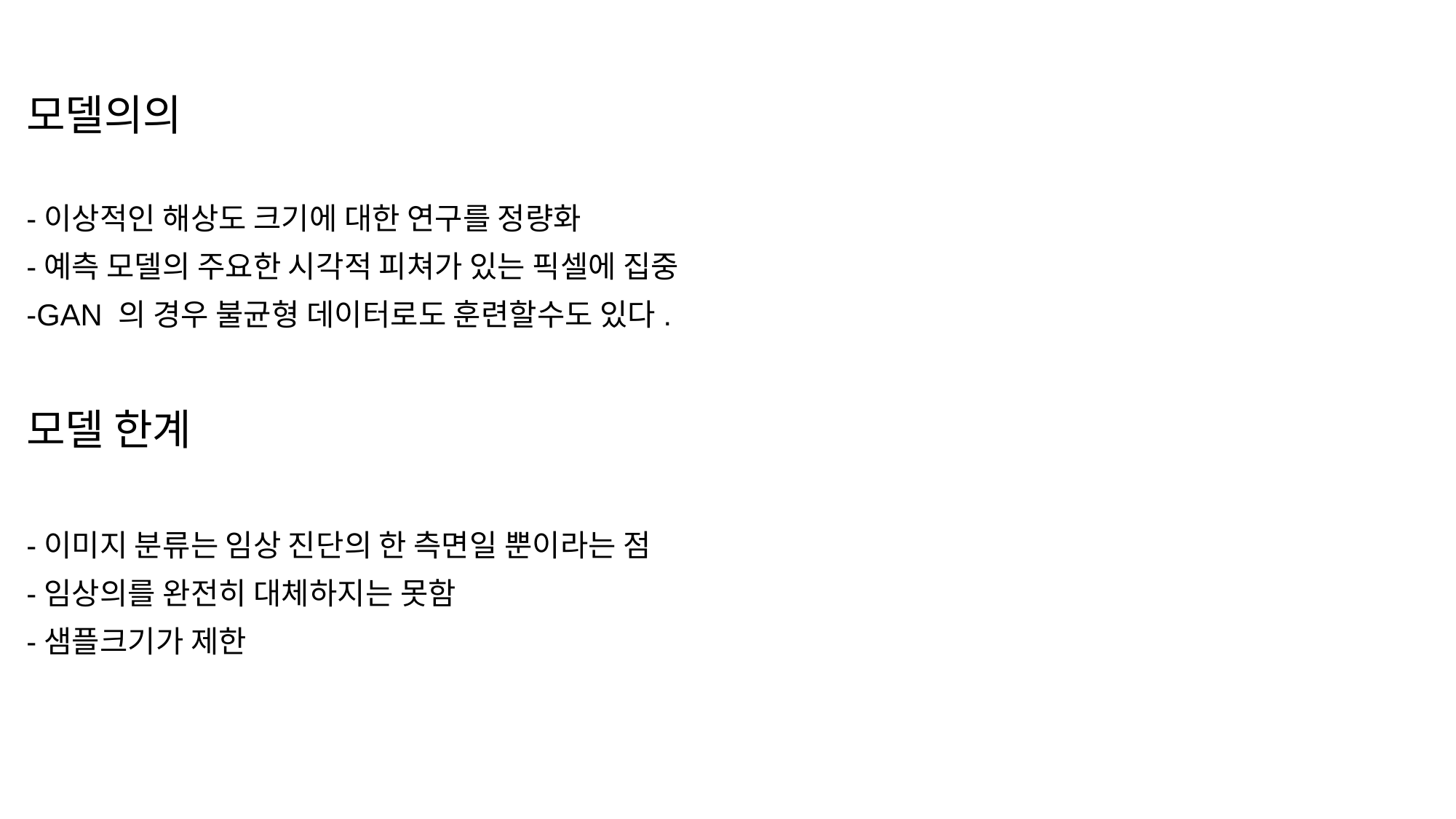

모델의의

-이상적인 해상도 크기에 대한 연구를 정량화
-예측 모델의 주요한 시각적 피쳐가 있는 픽셀에 집중
-GAN 의 경우 불균형 데이터로도 훈련할수도 있다.

모델 한계

-이미지 분류는 임상 진단의 한 측면일 뿐이라는 점
-임상의를 완전히 대체하지는 못함
-샘플크기가 제한